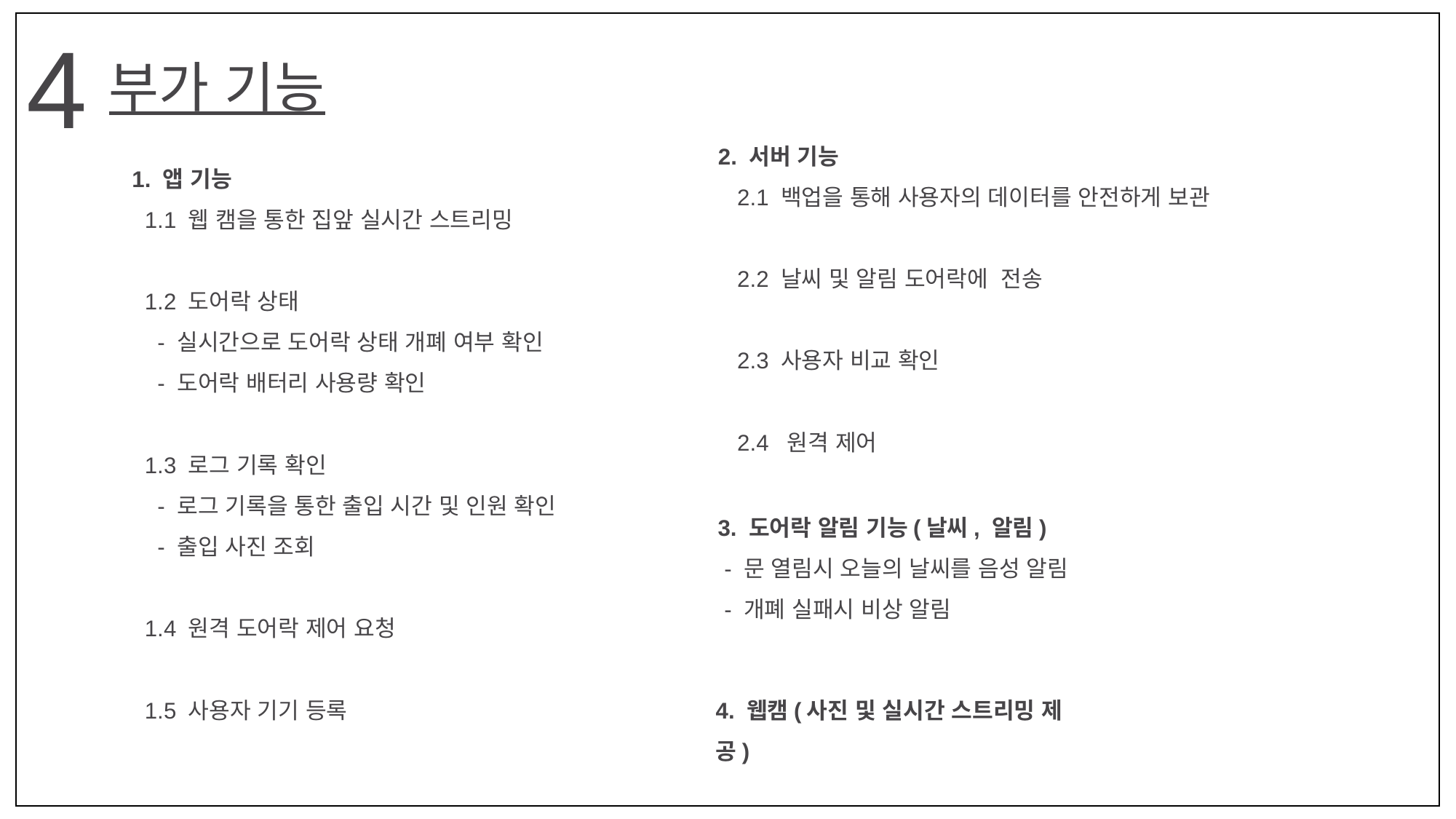

4
부가 기능
2. 서버 기능
   2.1 백업을 통해 사용자의 데이터를 안전하게 보관

   2.2 날씨 및 알림 도어락에  전송

   2.3 사용자 비교 확인

   2.4  원격 제어

1. 앱 기능
  1.1 웹 캠을 통한 집앞 실시간 스트리밍

  1.2 도어락 상태
    - 실시간으로 도어락 상태 개폐 여부 확인
    - 도어락 배터리 사용량 확인

  1.3 로그 기록 확인
    - 로그 기록을 통한 출입 시간 및 인원 확인
    - 출입 사진 조회

  1.4 원격 도어락 제어 요청

  1.5 사용자 기기 등록
3. 도어락 알림 기능(날씨, 알림)
 - 문 열림시 오늘의 날씨를 음성 알림
 - 개폐 실패시 비상 알림
4. 웹캠(사진 및 실시간 스트리밍 제공)